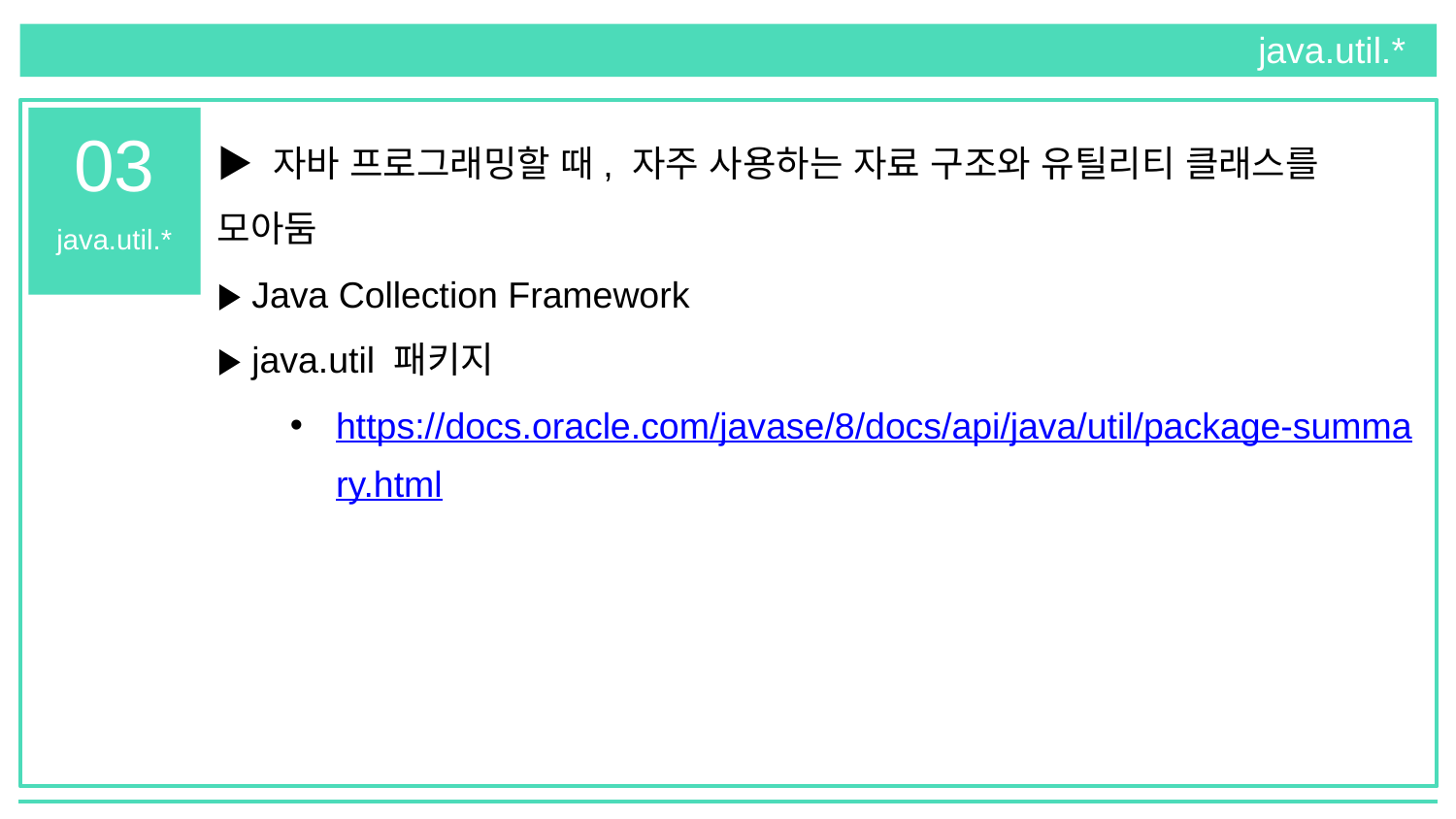

java.util.*

03
▶ 자바 프로그래밍할 때, 자주 사용하는 자료 구조와 유틸리티 클래스를 모아둠
▶ Java Collection Framework
▶ java.util 패키지
https://docs.oracle.com/javase/8/docs/api/java/util/package-summary.html
java.util.*